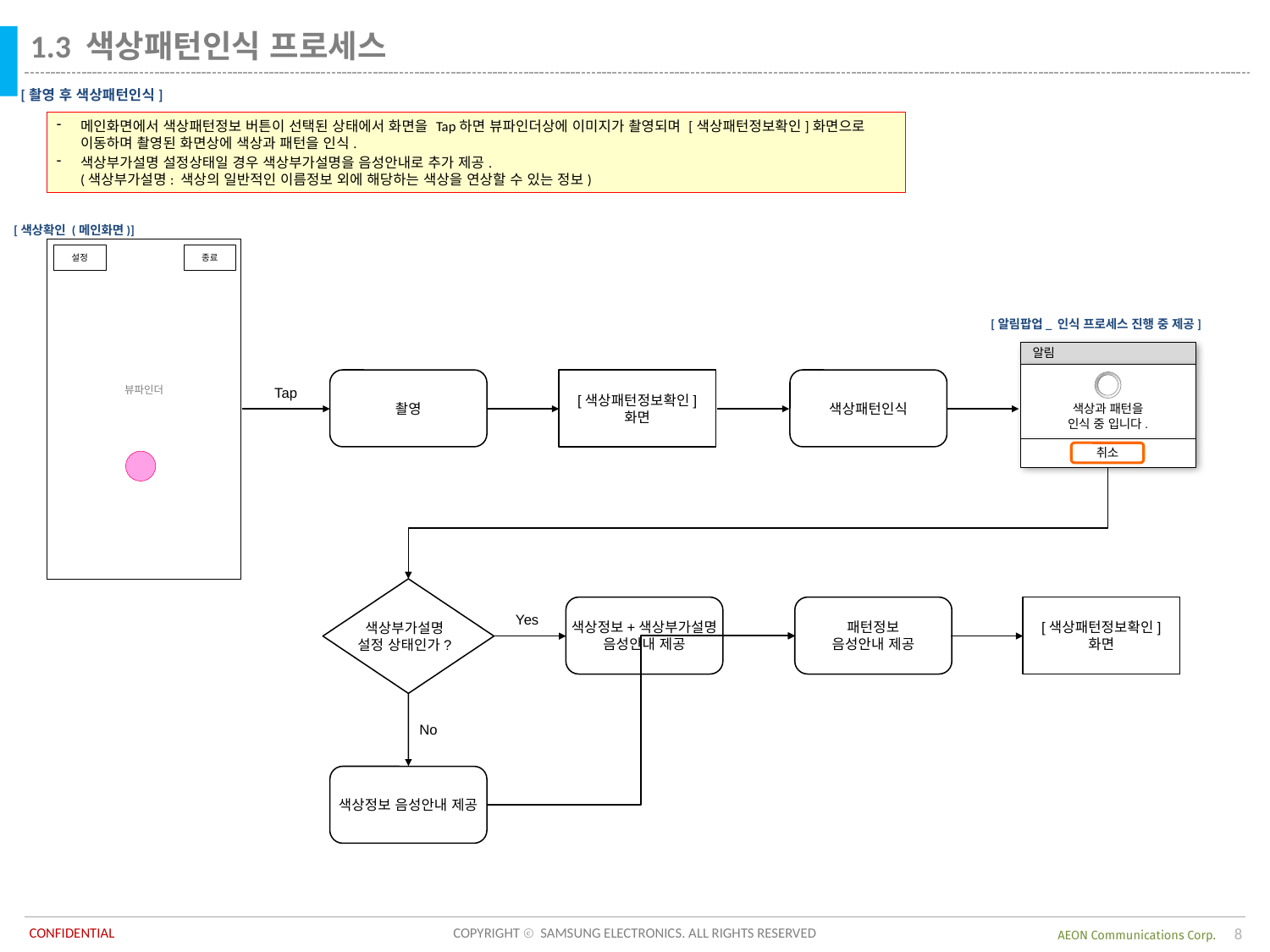

1.3 색상패턴인식 프로세스
[촬영 후 색상패턴인식]
메인화면에서 색상패턴정보 버튼이 선택된 상태에서 화면을 Tap하면 뷰파인더상에 이미지가 촬영되며 [색상패턴정보확인]화면으로 이동하며 촬영된 화면상에 색상과 패턴을 인식.
색상부가설명 설정상태일 경우 색상부가설명을 음성안내로 추가 제공.
(색상부가설명: 색상의 일반적인 이름정보 외에 해당하는 색상을 연상할 수 있는 정보)
[색상확인 (메인화면)]
뷰파인더

설정
종료
[알림팝업_ 인식 프로세스 진행 중 제공]
알림

색상과 패턴을
인식 중 입니다.

취소
촬영
[색상패턴정보확인]
화면
색상패턴인식
Tap

색상부가설명
설정 상태인가?
[색상패턴정보확인]
화면
색상정보+색상부가설명
음성안내 제공
패턴정보
음성안내 제공
Yes
No
색상정보 음성안내 제공
8